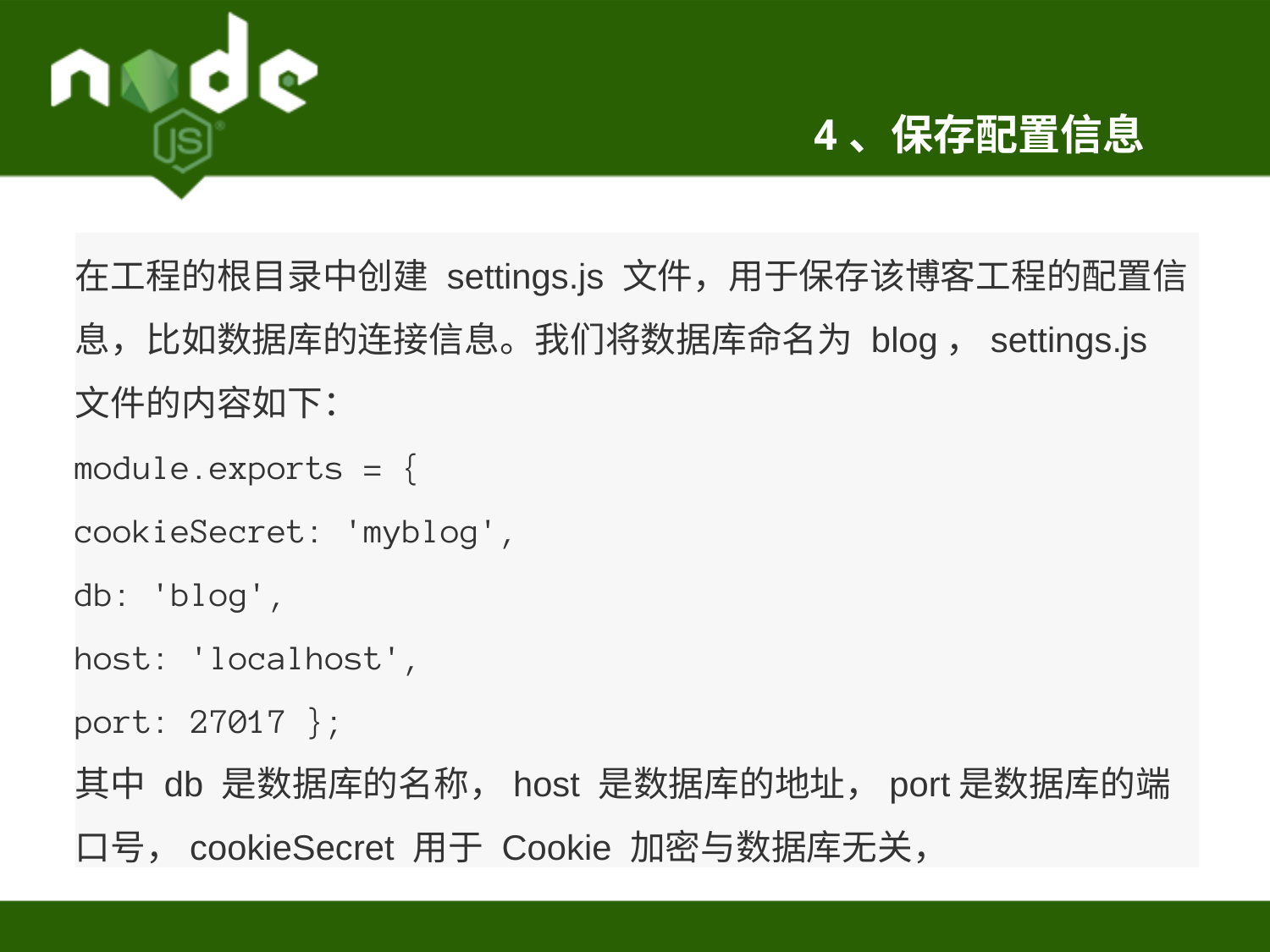

4、保存配置信息
在工程的根目录中创建 settings.js 文件，用于保存该博客工程的配置信息，比如数据库的连接信息。我们将数据库命名为 blog，settings.js 文件的内容如下：
module.exports = {
cookieSecret: 'myblog',
db: 'blog',
host: 'localhost',
port: 27017 };
其中 db 是数据库的名称，host 是数据库的地址，port是数据库的端口号，cookieSecret 用于 Cookie 加密与数据库无关，